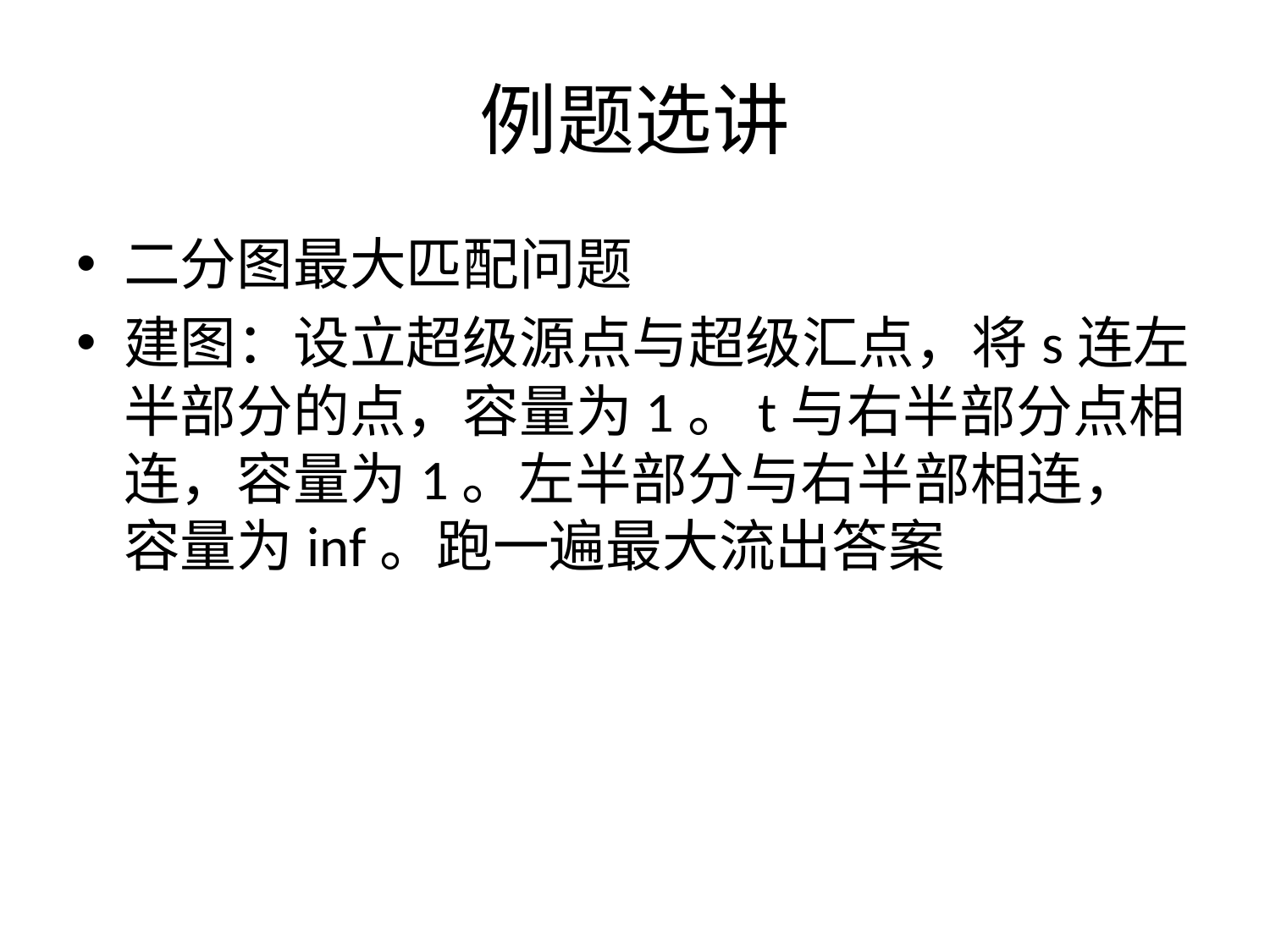

# 例题选讲
二分图最大匹配问题
建图：设立超级源点与超级汇点，将s连左半部分的点，容量为1。t与右半部分点相连，容量为1。左半部分与右半部相连，容量为inf。跑一遍最大流出答案